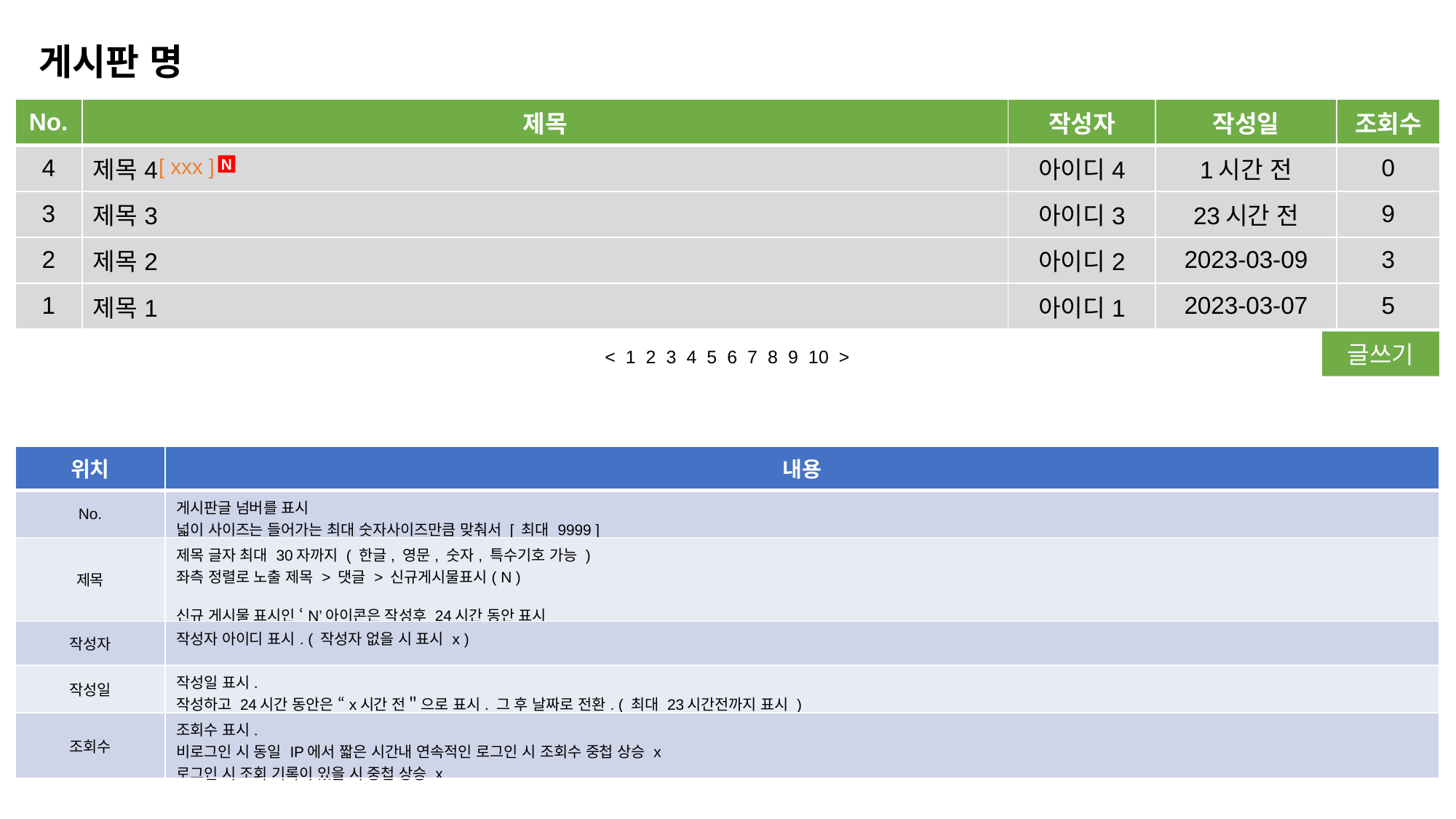

게시판 명
| No. | 제목 | 작성자 | 작성일 | 조회수 |
| --- | --- | --- | --- | --- |
| 4 | 제목4 | 아이디4 | 1시간 전 | 0 |
| 3 | 제목3 | 아이디3 | 23시간 전 | 9 |
| 2 | 제목2 | 아이디2 | 2023-03-09 | 3 |
| 1 | 제목1 | 아이디1 | 2023-03-07 | 5 |
[ xxx ]
N
글쓰기
<  1  2  3  4  5  6  7  8  9  10  >
| 위치 | 내용 |
| --- | --- |
| No. | 게시판글 넘버를 표시 넓이 사이즈는 들어가는 최대 숫자사이즈만큼 맞춰서 [ 최대 9999 ] |
| 제목 | 제목 글자 최대 30자까지 ( 한글, 영문, 숫자, 특수기호 가능 ) 좌측 정렬로 노출 제목 > 댓글 > 신규게시물표시( N ) 신규 게시물 표시인 ‘N’아이콘은 작성후 24시간 동안 표시 |
| 작성자 | 작성자 아이디 표시. ( 작성자 없을 시 표시 x ) |
| 작성일 | 작성일 표시. 작성하고 24시간 동안은 “x시간 전＂으로 표시. 그 후 날짜로 전환. ( 최대 23시간전까지 표시 ) |
| 조회수 | 조회수 표시. 비로그인 시 동일 IP에서 짧은 시간내 연속적인 로그인 시 조회수 중첩 상승 x 로그인 시 조회 기록이 있을 시 중첩 상승 x |